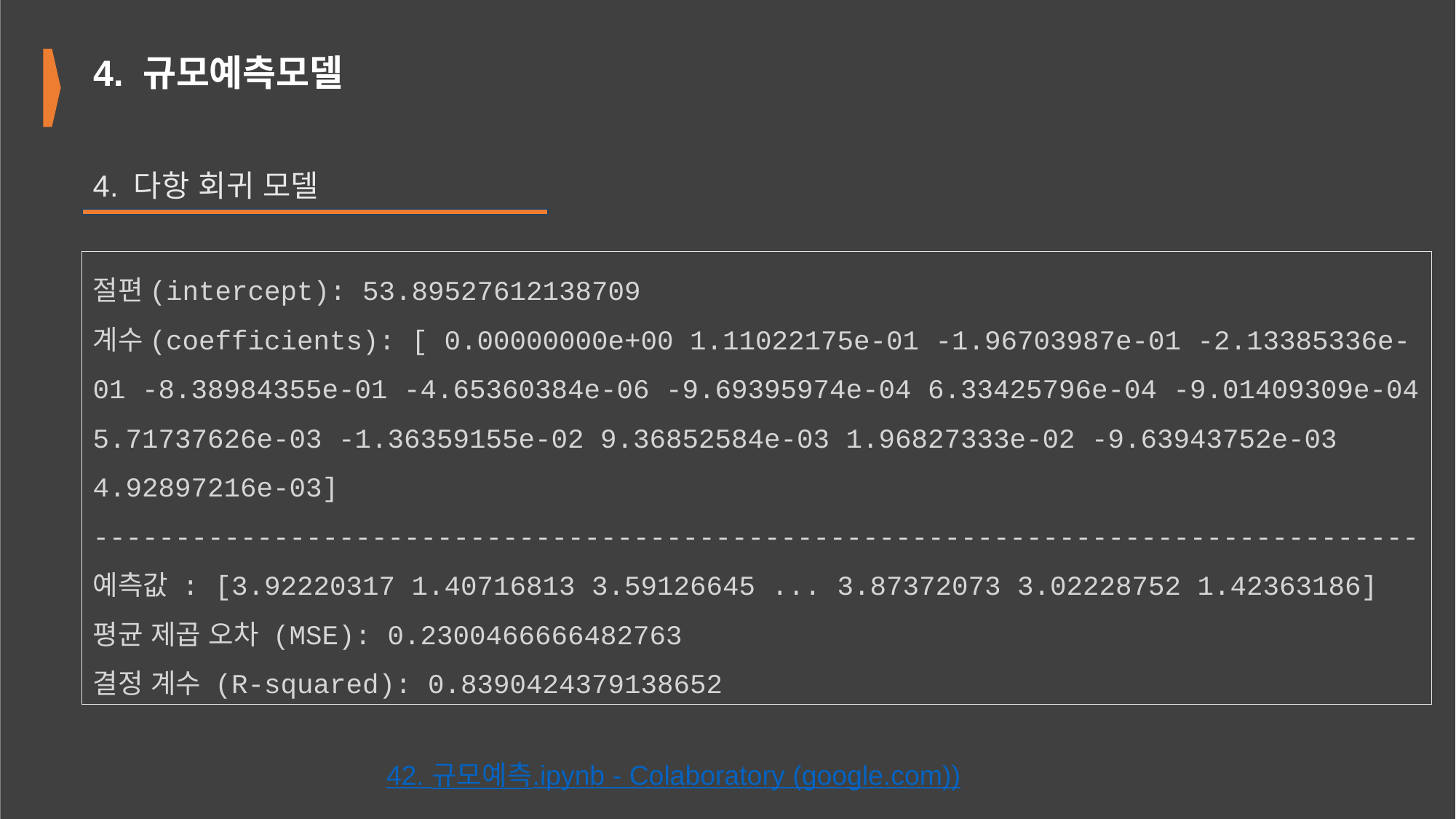

4. 규모예측모델

4. 다항 회귀 모델

절편(intercept): 53.89527612138709
계수(coefficients): [ 0.00000000e+00 1.11022175e-01 -1.96703987e-01 -2.13385336e-01 -8.38984355e-01 -4.65360384e-06 -9.69395974e-04 6.33425796e-04 -9.01409309e-04 5.71737626e-03 -1.36359155e-02 9.36852584e-03 1.96827333e-02 -9.63943752e-03 4.92897216e-03]
---------------------------------------------------------------------------------
예측값 : [3.92220317 1.40716813 3.59126645 ... 3.87372073 3.02228752 1.42363186]
평균 제곱 오차 (MSE): 0.2300466666482763
결정 계수 (R-squared): 0.8390424379138652
42. 규모예측.ipynb - Colaboratory (google.com))